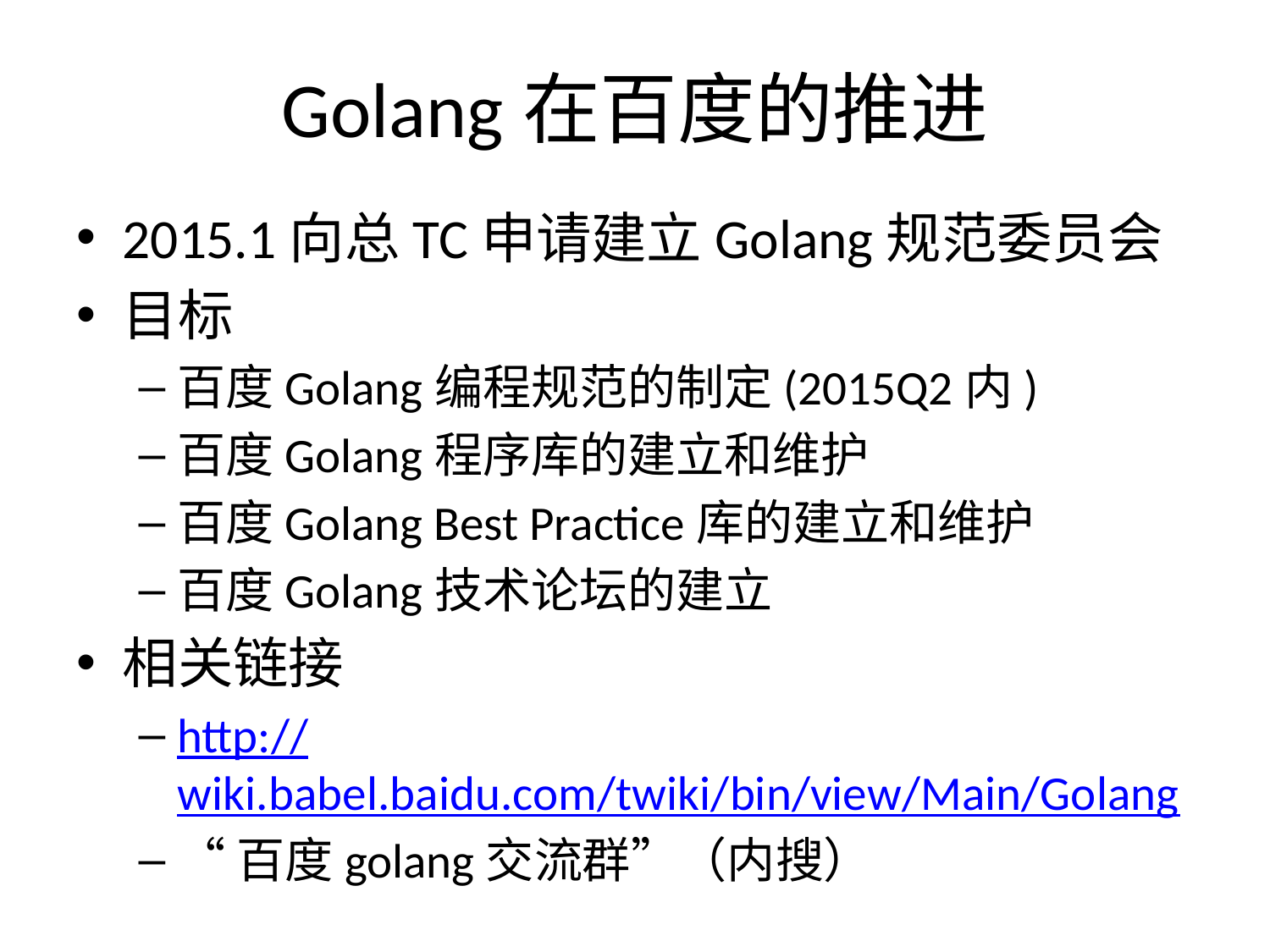

# Golang在百度的推进
2015.1向总TC申请建立Golang规范委员会
目标
百度Golang编程规范的制定(2015Q2内)
百度Golang程序库的建立和维护
百度Golang Best Practice库的建立和维护
百度Golang技术论坛的建立
相关链接
http://wiki.babel.baidu.com/twiki/bin/view/Main/Golang
“百度golang交流群”（内搜）